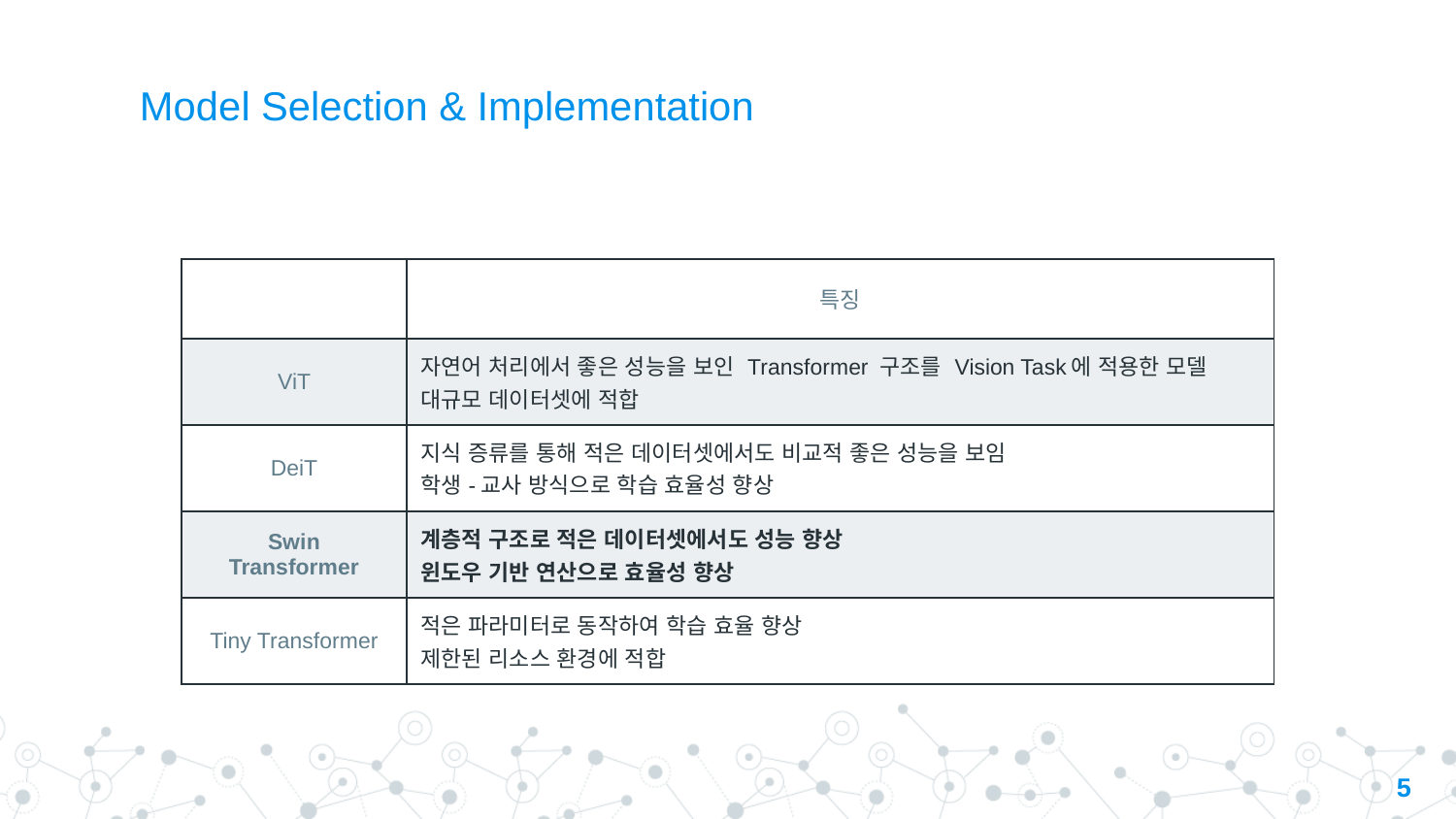

# Model Selection & Implementation
|  | 특징 |
| --- | --- |
| ViT | 자연어 처리에서 좋은 성능을 보인 Transformer 구조를 Vision Task에 적용한 모델 대규모 데이터셋에 적합 |
| DeiT | 지식 증류를 통해 적은 데이터셋에서도 비교적 좋은 성능을 보임 학생-교사 방식으로 학습 효율성 향상 |
| Swin Transformer | 계층적 구조로 적은 데이터셋에서도 성능 향상 윈도우 기반 연산으로 효율성 향상 |
| Tiny Transformer | 적은 파라미터로 동작하여 학습 효율 향상 제한된 리소스 환경에 적합 |
5